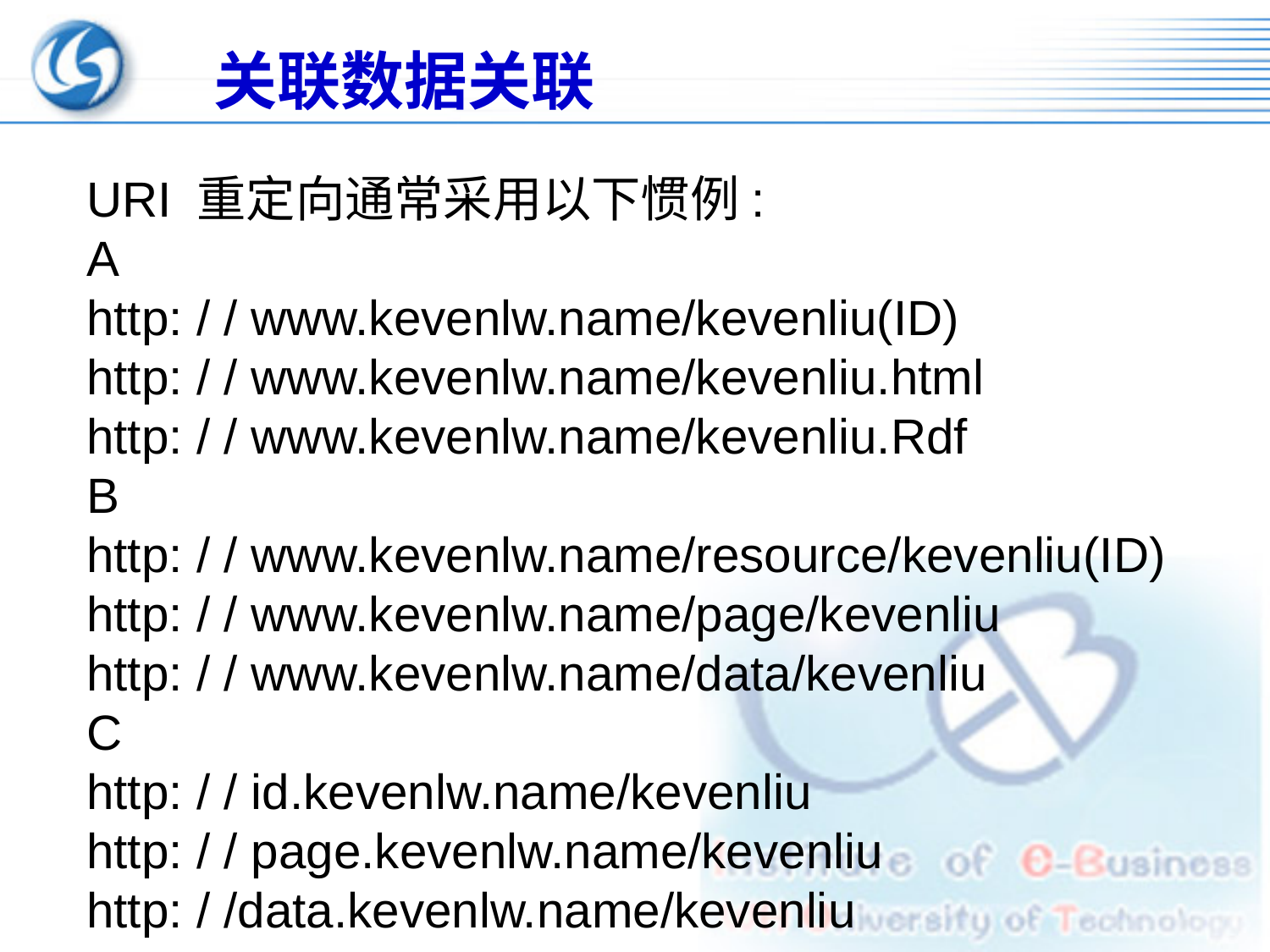

# 关联数据关联
URI 重定向通常采用以下惯例:
A
http: / / www.kevenlw.name/kevenliu(ID)
http: / / www.kevenlw.name/kevenliu.html
http: / / www.kevenlw.name/kevenliu.Rdf
B
http: / / www.kevenlw.name/resource/kevenliu(ID)
http: / / www.kevenlw.name/page/kevenliu
http: / / www.kevenlw.name/data/kevenliu
C
http: / / id.kevenlw.name/kevenliu
http: / / page.kevenlw.name/kevenliu
http: / /data.kevenlw.name/kevenliu